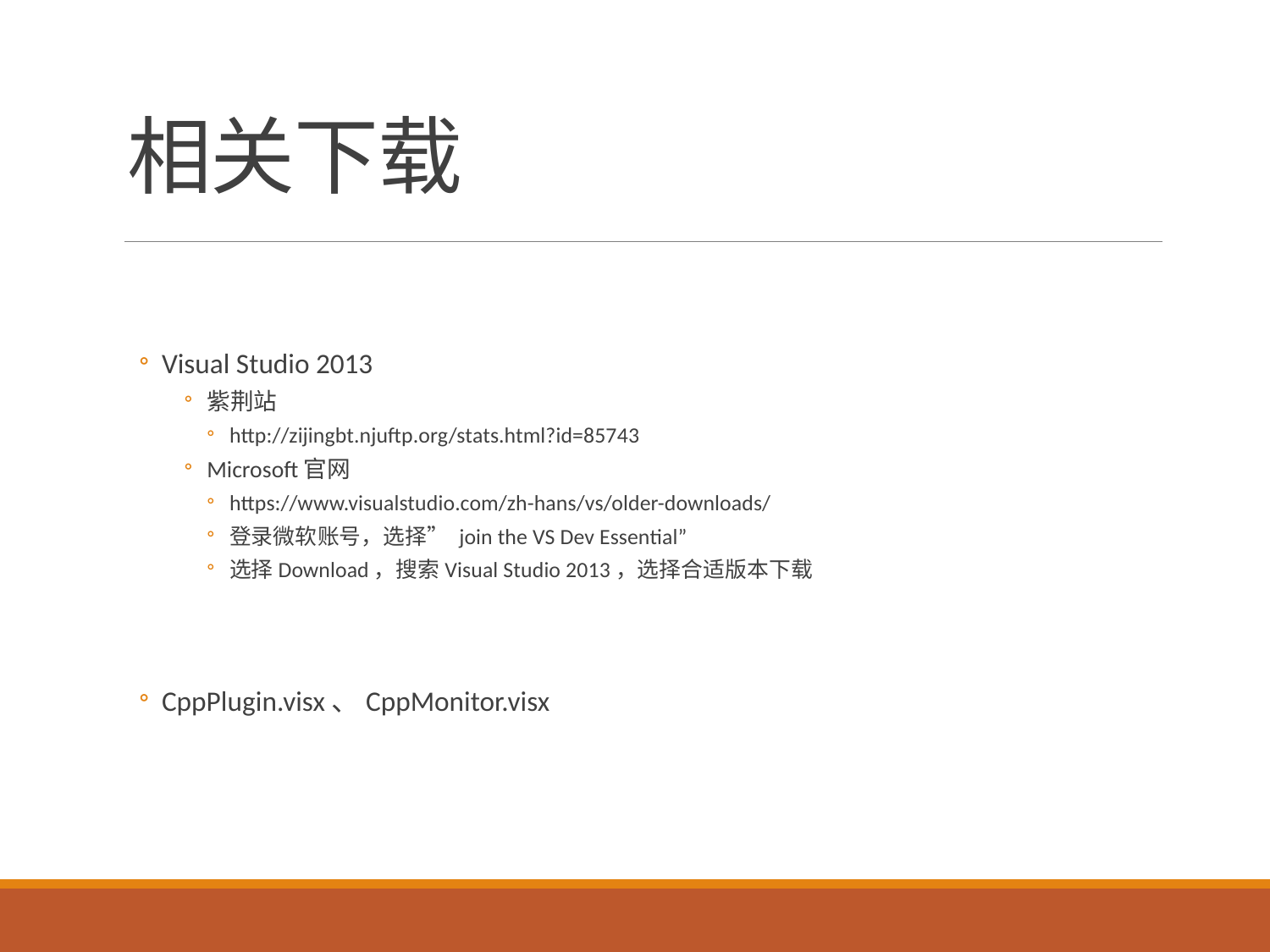

# 相关下载
Visual Studio 2013
紫荆站
http://zijingbt.njuftp.org/stats.html?id=85743
Microsoft官网
https://www.visualstudio.com/zh-hans/vs/older-downloads/
登录微软账号，选择” join the VS Dev Essential”
选择Download，搜索Visual Studio 2013，选择合适版本下载

CppPlugin.visx、CppMonitor.visx